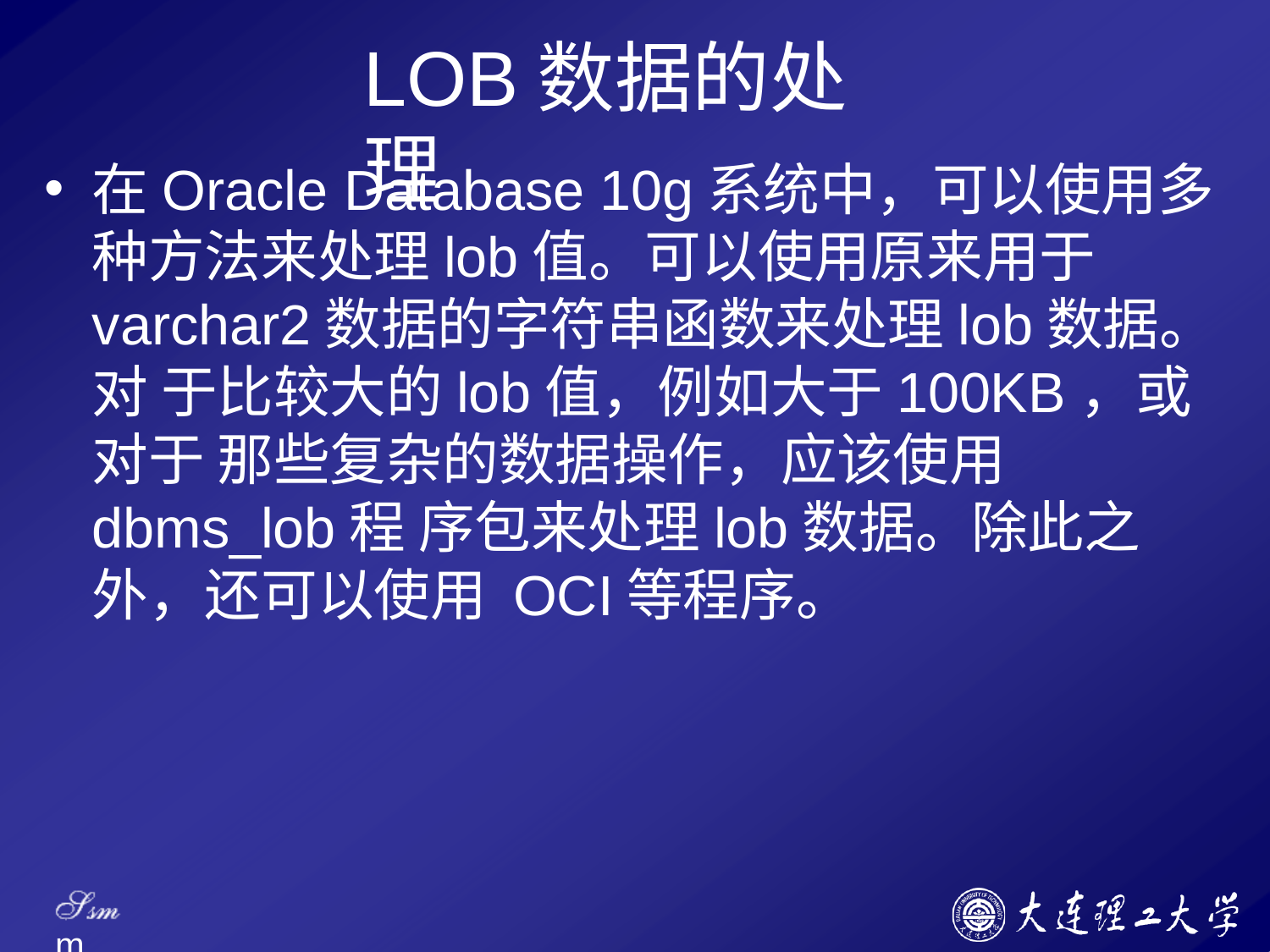

# LOB数据的处理
在Oracle Database 10g系统中，可以使用多 种方法来处理lob值。可以使用原来用于 varchar2数据的字符串函数来处理lob数据。对 于比较大的lob值，例如大于100KB，或对于 那些复杂的数据操作，应该使用dbms_lob程 序包来处理lob数据。除此之外，还可以使用 OCI等程序。

Ssm